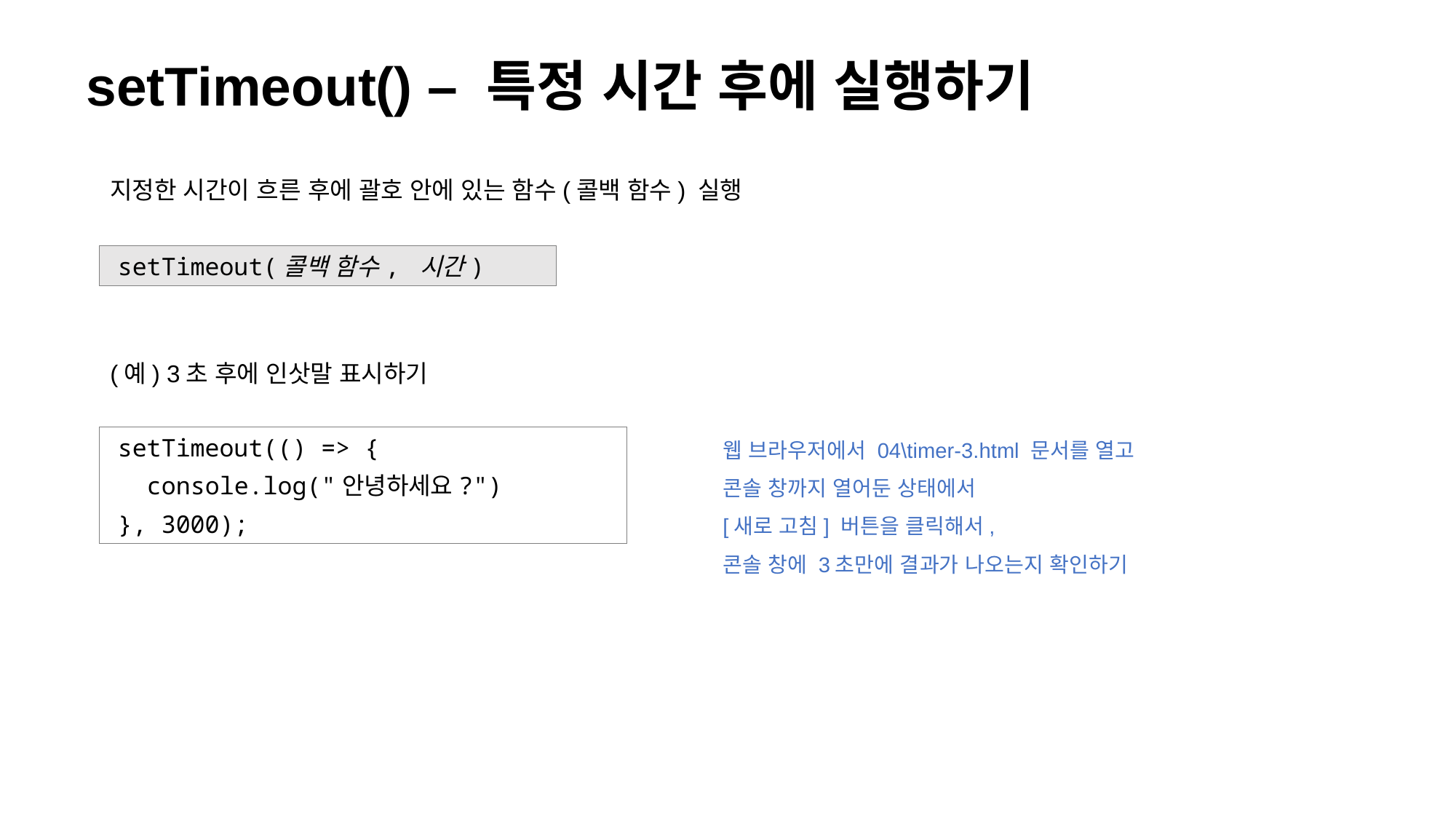

# setTimeout() – 특정 시간 후에 실행하기
지정한 시간이 흐른 후에 괄호 안에 있는 함수(콜백 함수) 실행
setTimeout(콜백 함수, 시간)
(예) 3초 후에 인삿말 표시하기
웹 브라우저에서 04\timer-3.html 문서를 열고
콘솔 창까지 열어둔 상태에서
[새로 고침] 버튼을 클릭해서,
콘솔 창에 3초만에 결과가 나오는지 확인하기
setTimeout(() => {
  console.log("안녕하세요?")
}, 3000);